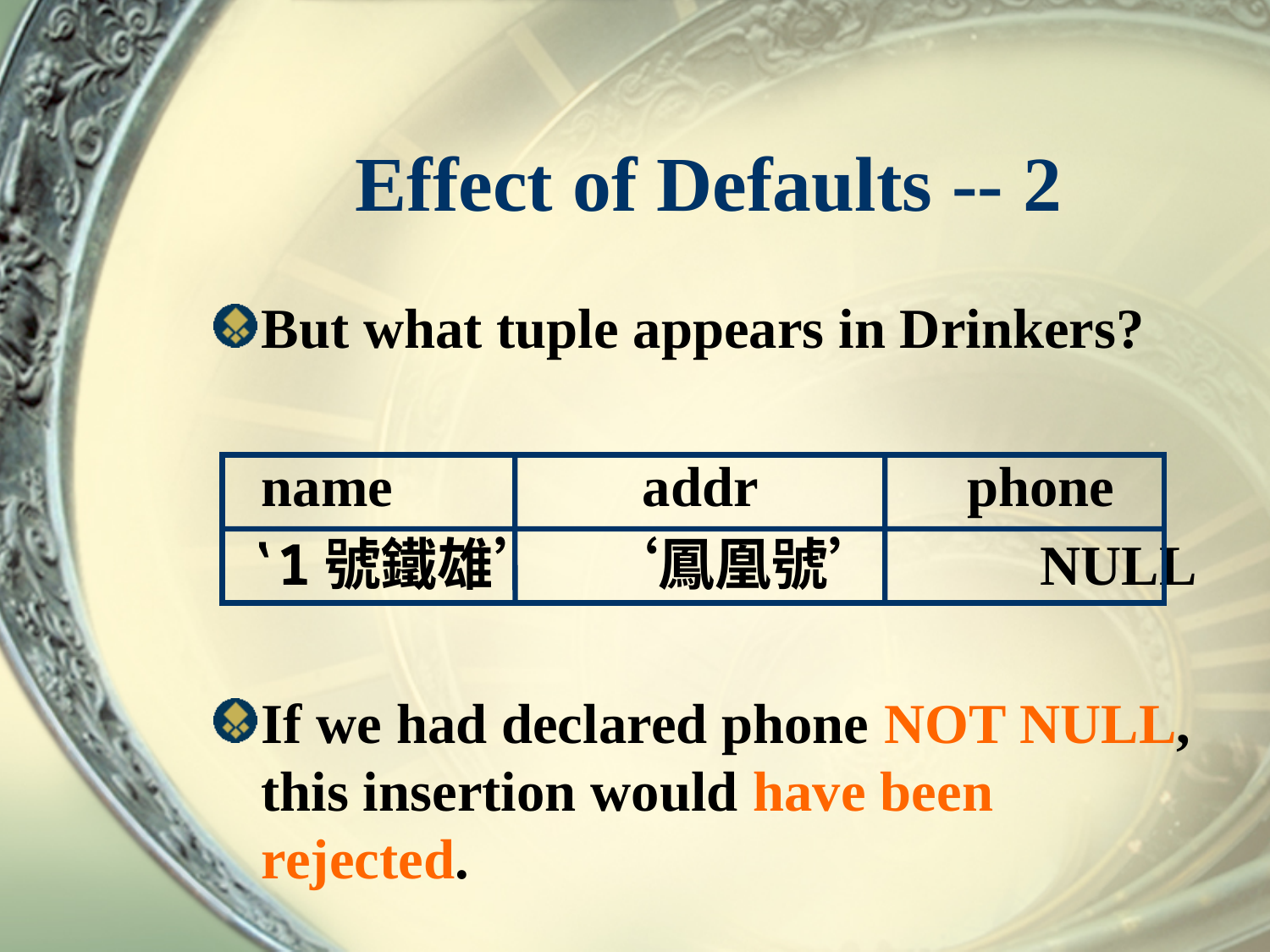

# Effect of Defaults -- 2
But what tuple appears in Drinkers?

	name		addr		     phone
	‘1號鐵雄’    ‘鳳凰號’           NULL

If we had declared phone NOT NULL, this insertion would have been rejected.